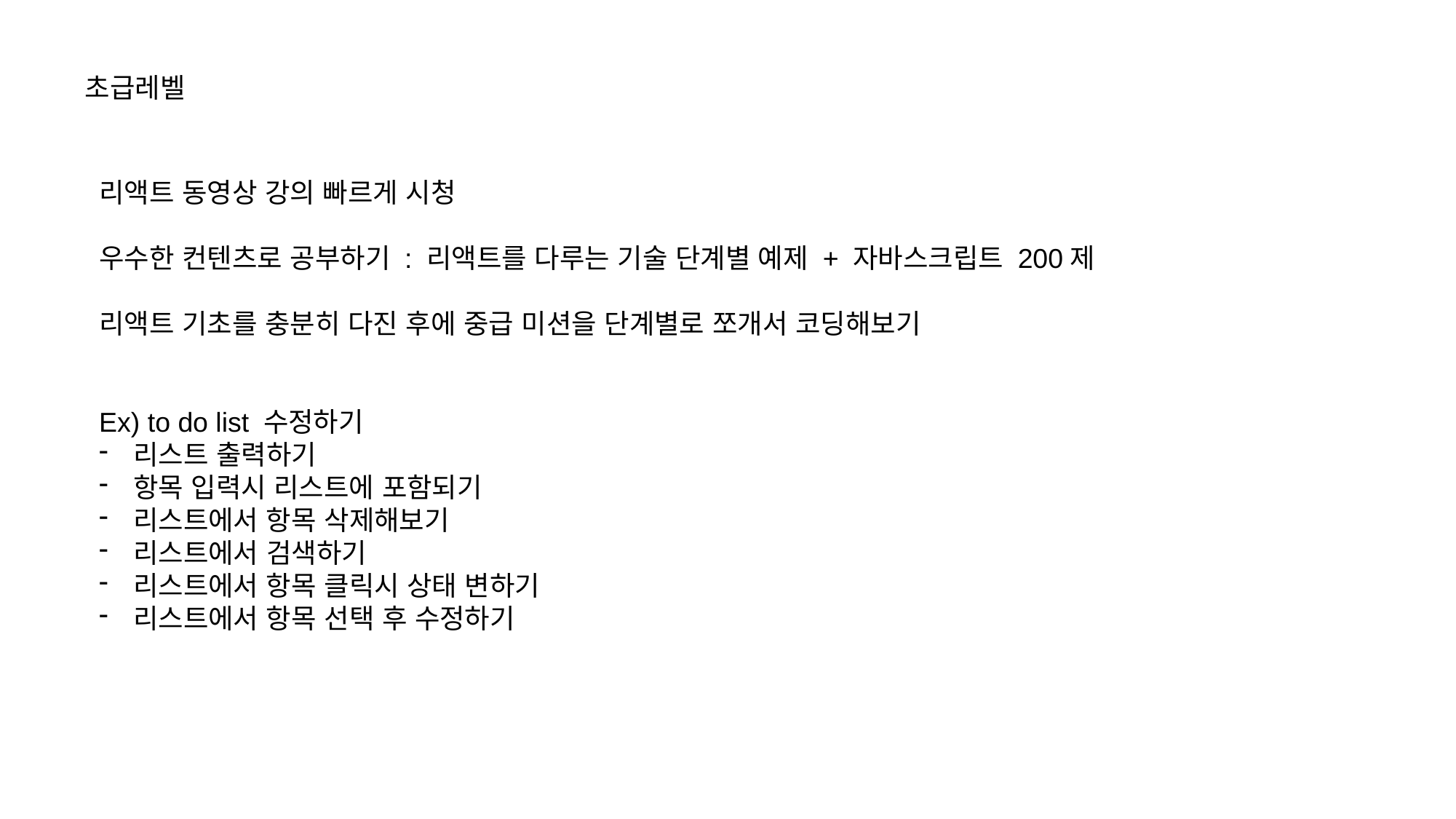

초급레벨
리액트 동영상 강의 빠르게 시청

우수한 컨텐츠로 공부하기 : 리액트를 다루는 기술 단계별 예제 + 자바스크립트 200제

리액트 기초를 충분히 다진 후에 중급 미션을 단계별로 쪼개서 코딩해보기

Ex) to do list 수정하기
리스트 출력하기
항목 입력시 리스트에 포함되기
리스트에서 항목 삭제해보기
리스트에서 검색하기
리스트에서 항목 클릭시 상태 변하기
리스트에서 항목 선택 후 수정하기